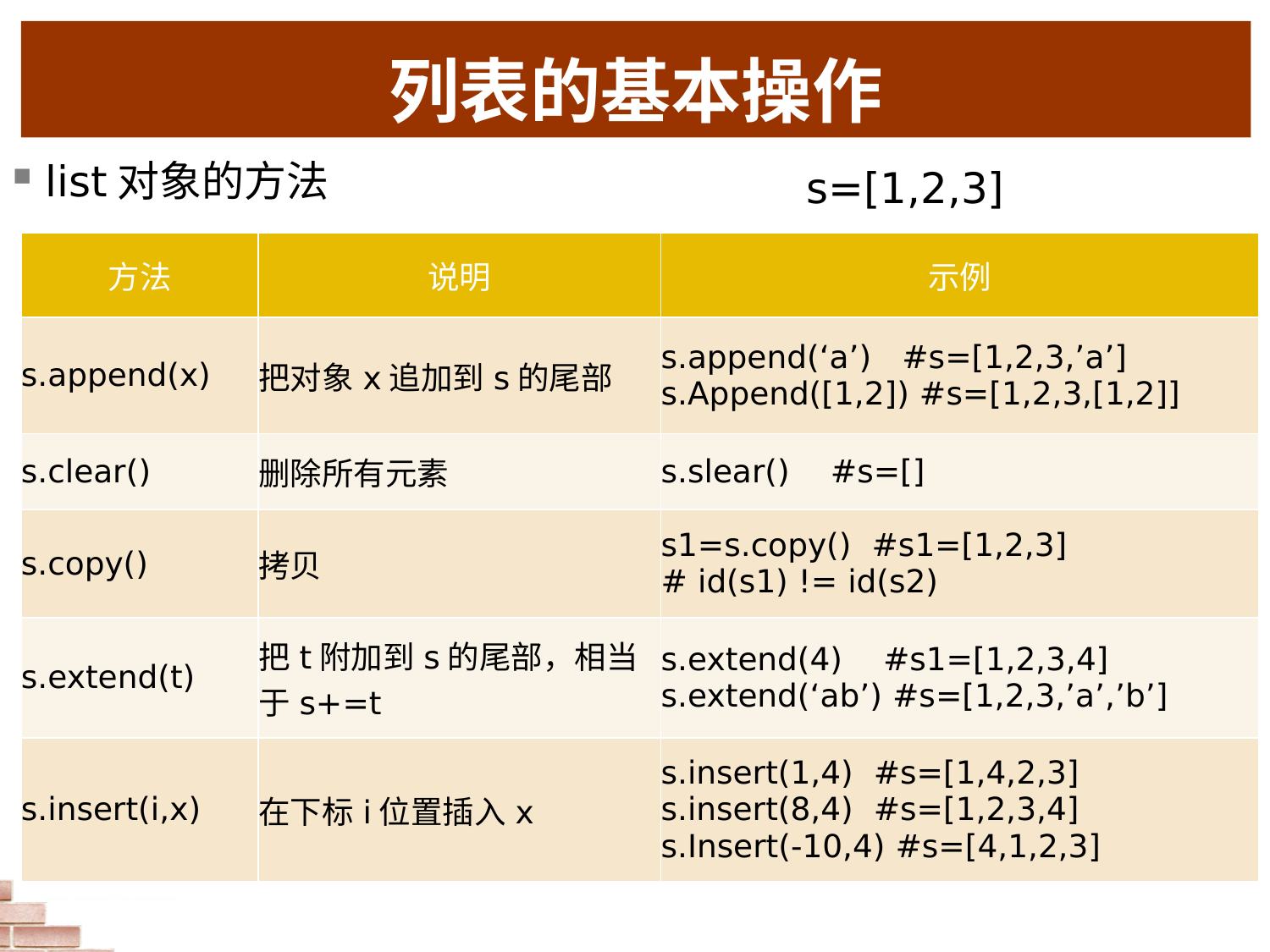

# 列表的基本操作
list对象的方法
s=[1,2,3]
| 方法 | 说明 | 示例 |
| --- | --- | --- |
| s.append(x) | 把对象x追加到s的尾部 | s.append(‘a’) #s=[1,2,3,’a’] s.Append([1,2]) #s=[1,2,3,[1,2]] |
| s.clear() | 删除所有元素 | s.slear() #s=[] |
| s.copy() | 拷贝 | s1=s.copy() #s1=[1,2,3] # id(s1) != id(s2) |
| s.extend(t) | 把t附加到s的尾部，相当于s+=t | s.extend(4) #s1=[1,2,3,4] s.extend(‘ab’) #s=[1,2,3,’a’,’b’] |
| s.insert(i,x) | 在下标i位置插入x | s.insert(1,4) #s=[1,4,2,3] s.insert(8,4) #s=[1,2,3,4] s.Insert(-10,4) #s=[4,1,2,3] |